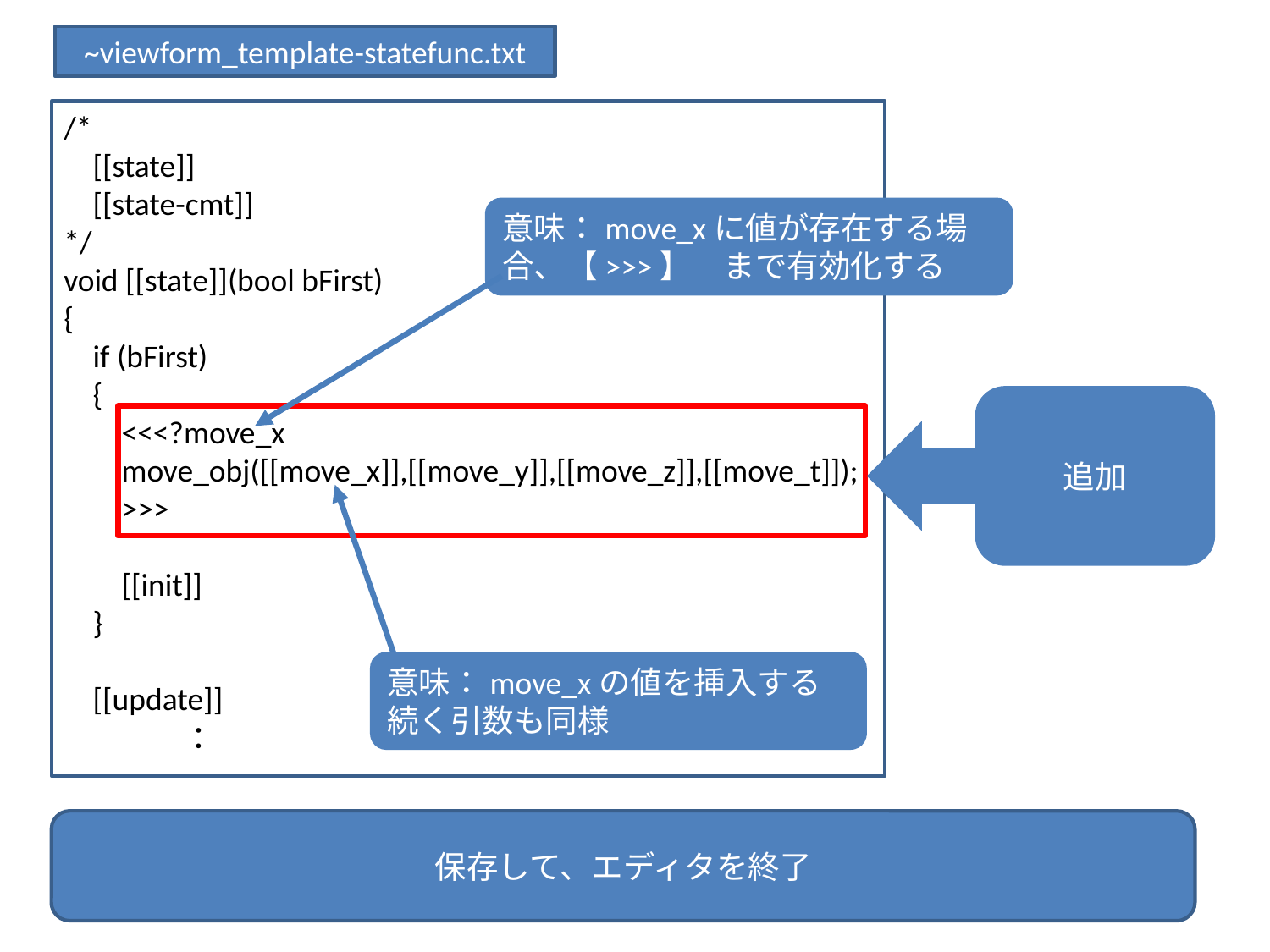

~viewform_template-statefunc.txt
/*
    [[state]]
    [[state-cmt]]
*/
void [[state]](bool bFirst)
{
    if (bFirst)
    {
        <<<?move_x
        move_obj([[move_x]],[[move_y]],[[move_z]],[[move_t]]);
        >>>

        [[init]]
    }

    [[update]]
	：

意味：move_xに値が存在する場合、【>>>】　まで有効化する
追加

意味：move_xの値を挿入する
続く引数も同様
保存して、エディタを終了